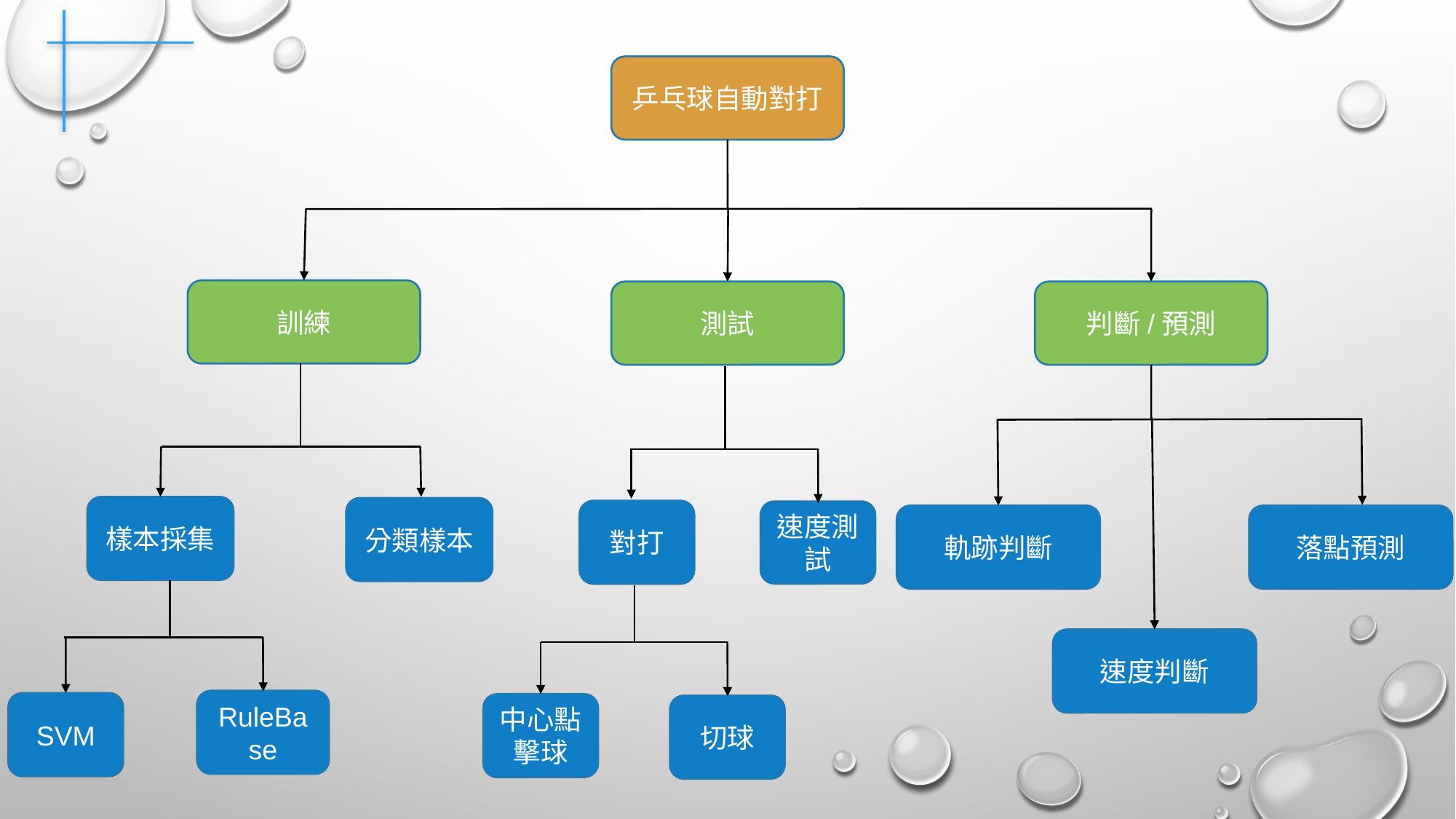

乒乓球自動對打
訓練
測試
判斷/預測
樣本採集
分類樣本
對打
速度測試
軌跡判斷
落點預測
速度判斷
RuleBase
SVM
中心點擊球
切球